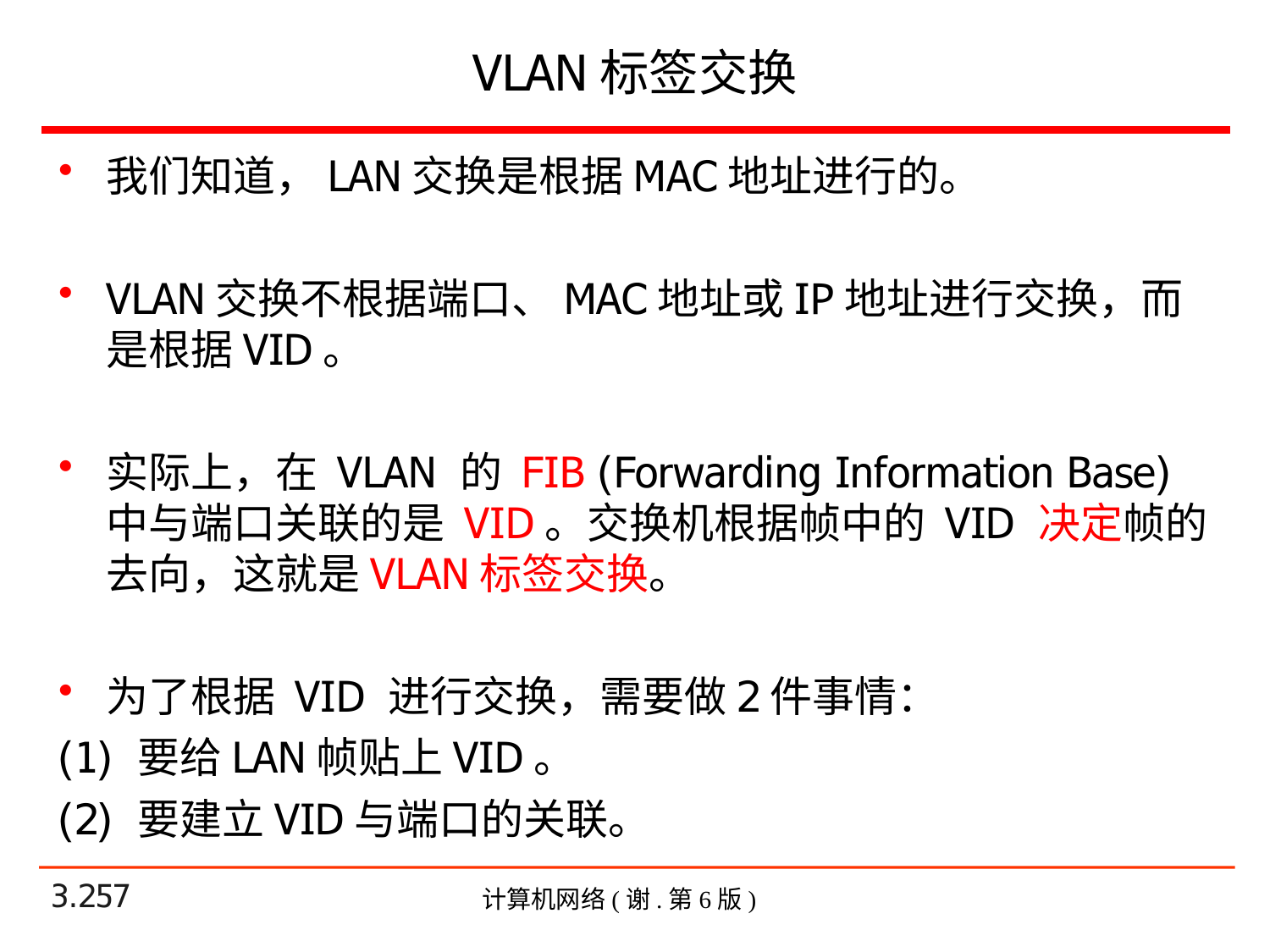

# VLAN标签交换
我们知道，LAN交换是根据MAC地址进行的。

VLAN交换不根据端口、MAC地址或IP地址进行交换，而是根据VID。

实际上，在 VLAN 的 FIB (Forwarding Information Base) 中与端口关联的是 VID。交换机根据帧中的 VID 决定帧的去向，这就是VLAN标签交换。

为了根据 VID 进行交换，需要做2件事情：
(1) 要给LAN帧贴上VID。
(2) 要建立VID与端口的关联。